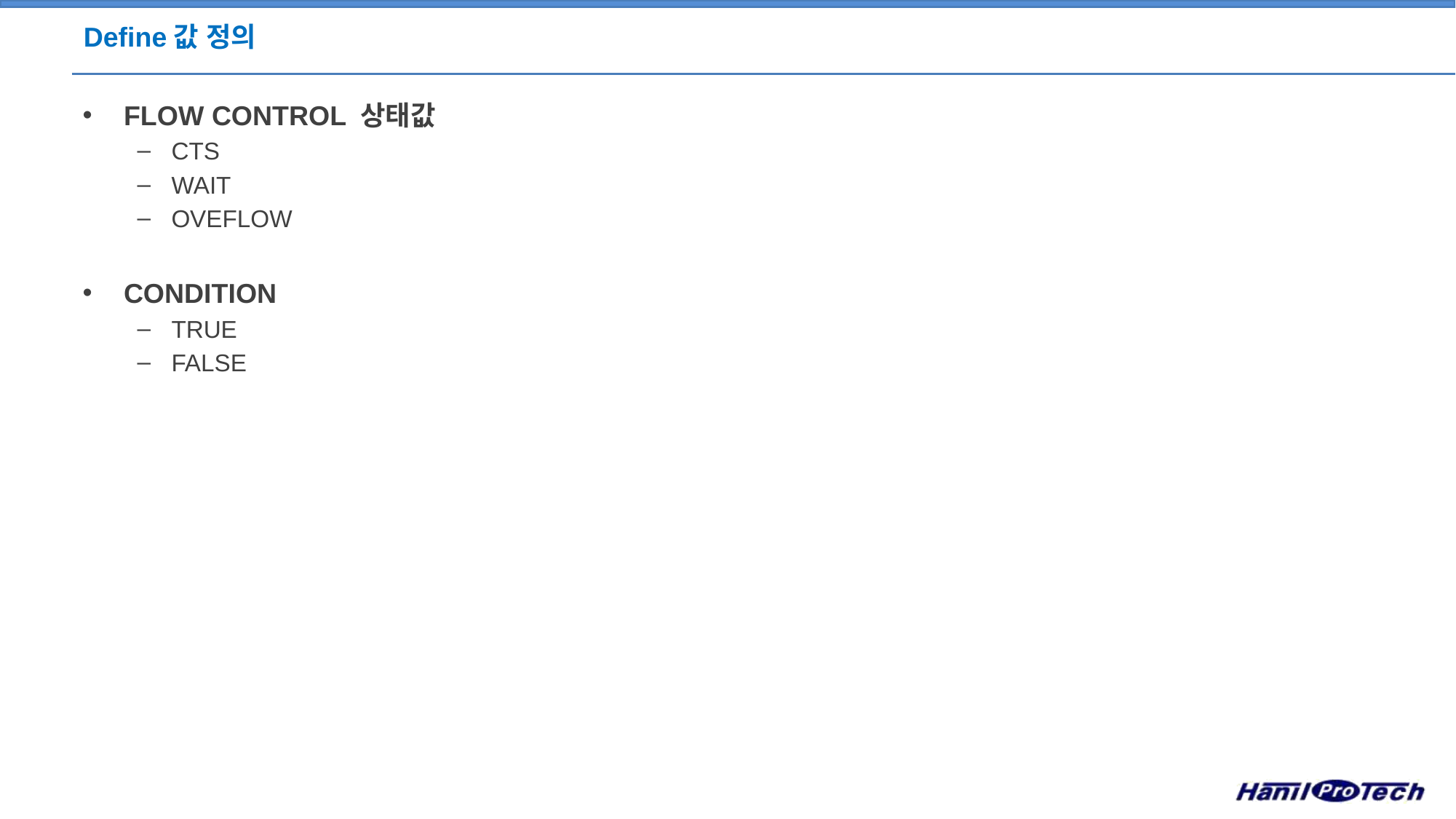

# Define값 정의
FLOW CONTROL 상태값
CTS
WAIT
OVEFLOW

CONDITION
TRUE
FALSE